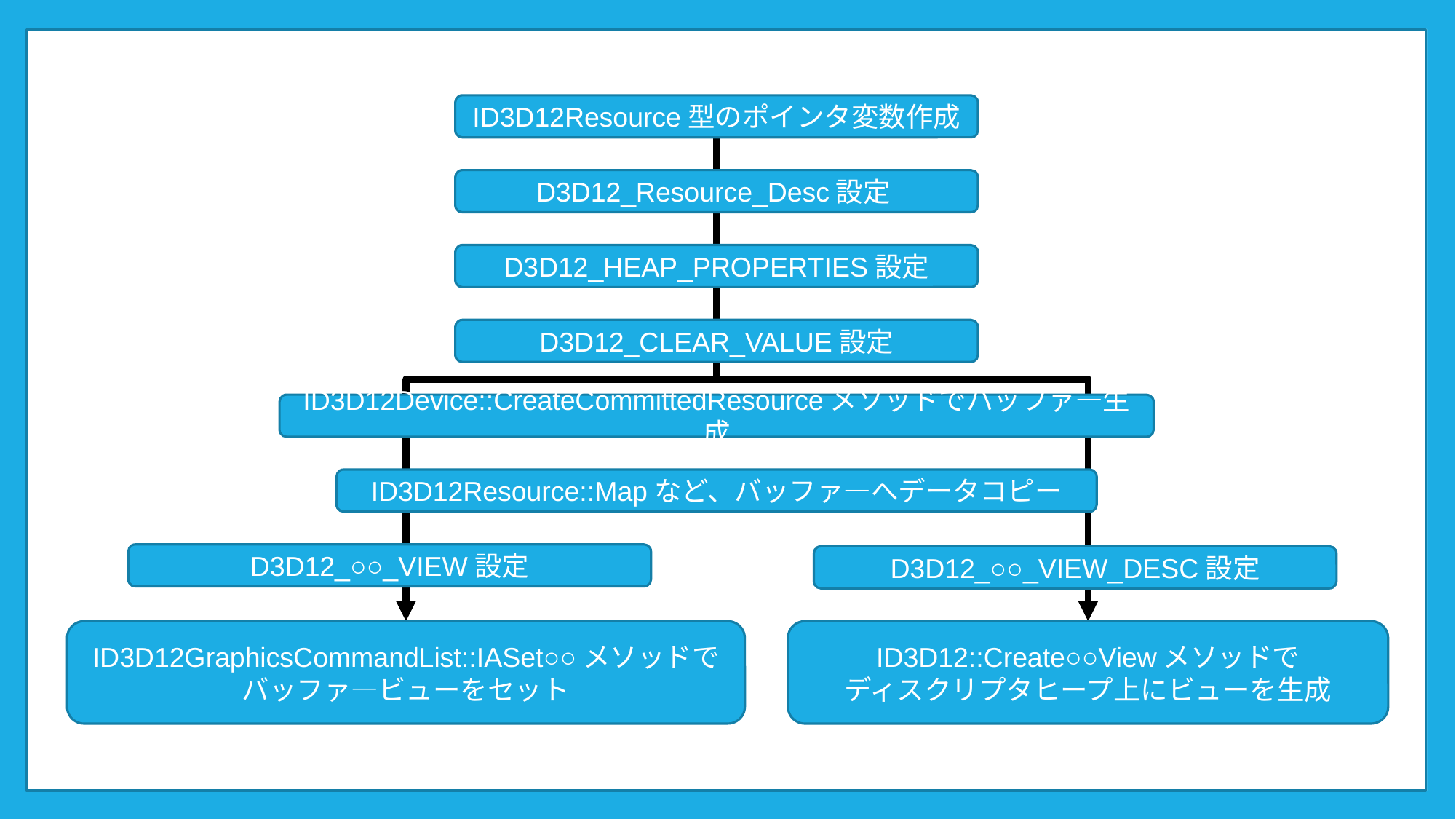

ID3D12Resource型のポインタ変数作成
D3D12_Resource_Desc設定
D3D12_HEAP_PROPERTIES設定
D3D12_CLEAR_VALUE設定
ID3D12Device::CreateCommittedResourceメソッドでバッファ―生成
ID3D12Resource::Mapなど、バッファ―へデータコピー
D3D12_○○_VIEW設定
D3D12_○○_VIEW_DESC設定
ID3D12GraphicsCommandList::IASet○○メソッドでバッファ―ビューをセット
ID3D12::Create○○Viewメソッドで
ディスクリプタヒープ上にビューを生成